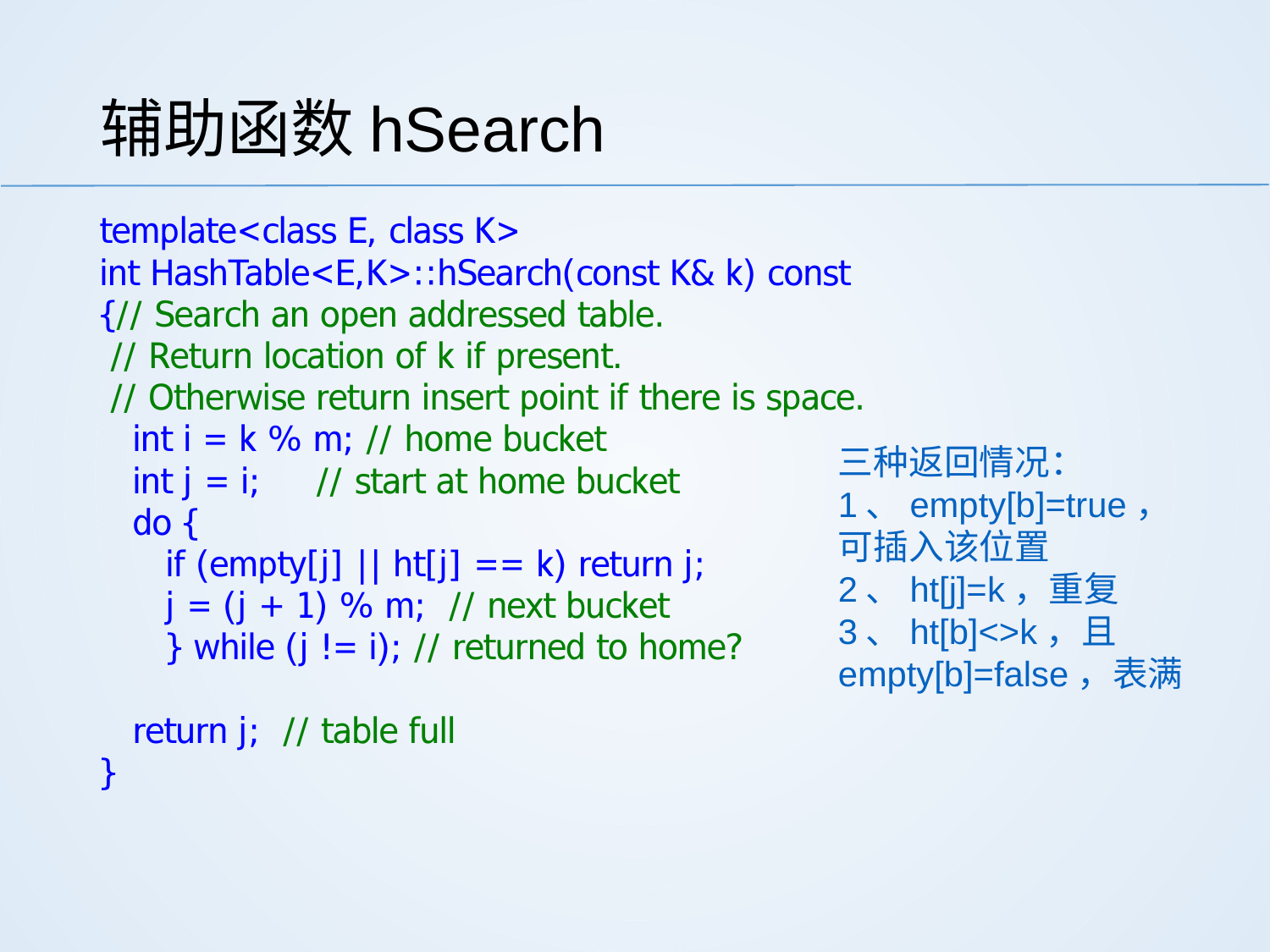

# 辅助函数hSearch
template<class E, class K>
int HashTable<E,K>::hSearch(const K& k) const
{// Search an open addressed table.
 // Return location of k if present.
 // Otherwise return insert point if there is space.
   int i = k % m; // home bucket
   int j = i;     // start at home bucket
   do {
      if (empty[j] || ht[j] == k) return j;
      j = (j + 1) % m;  // next bucket
      } while (j != i); // returned to home?

   return j;  // table full
}
三种返回情况：
1、empty[b]=true，可插入该位置
2、ht[j]=k，重复
3、ht[b]<>k，且empty[b]=false，表满